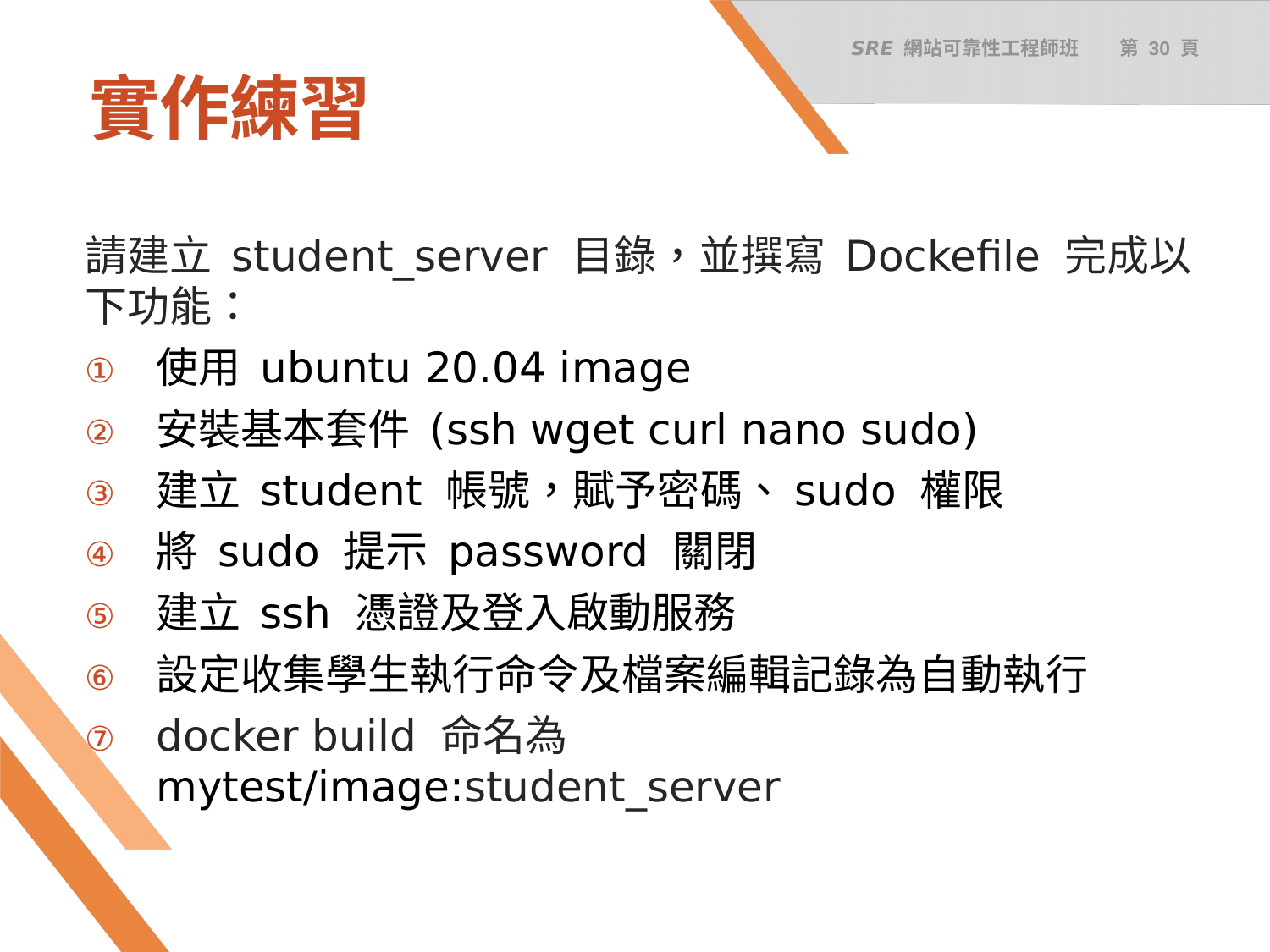

SRE 網站可靠性工程師班
第 30 頁
# 實作練習
請建立 student_server 目錄，並撰寫 Dockefile 完成以下功能：
使用 ubuntu 20.04 image
安裝基本套件 (ssh wget curl nano sudo)
建立 student 帳號，賦予密碼、sudo 權限
將 sudo 提示 password 關閉
建立 ssh 憑證及登入啟動服務
設定收集學生執行命令及檔案編輯記錄為自動執行
docker build 命名為 mytest/image:student_server